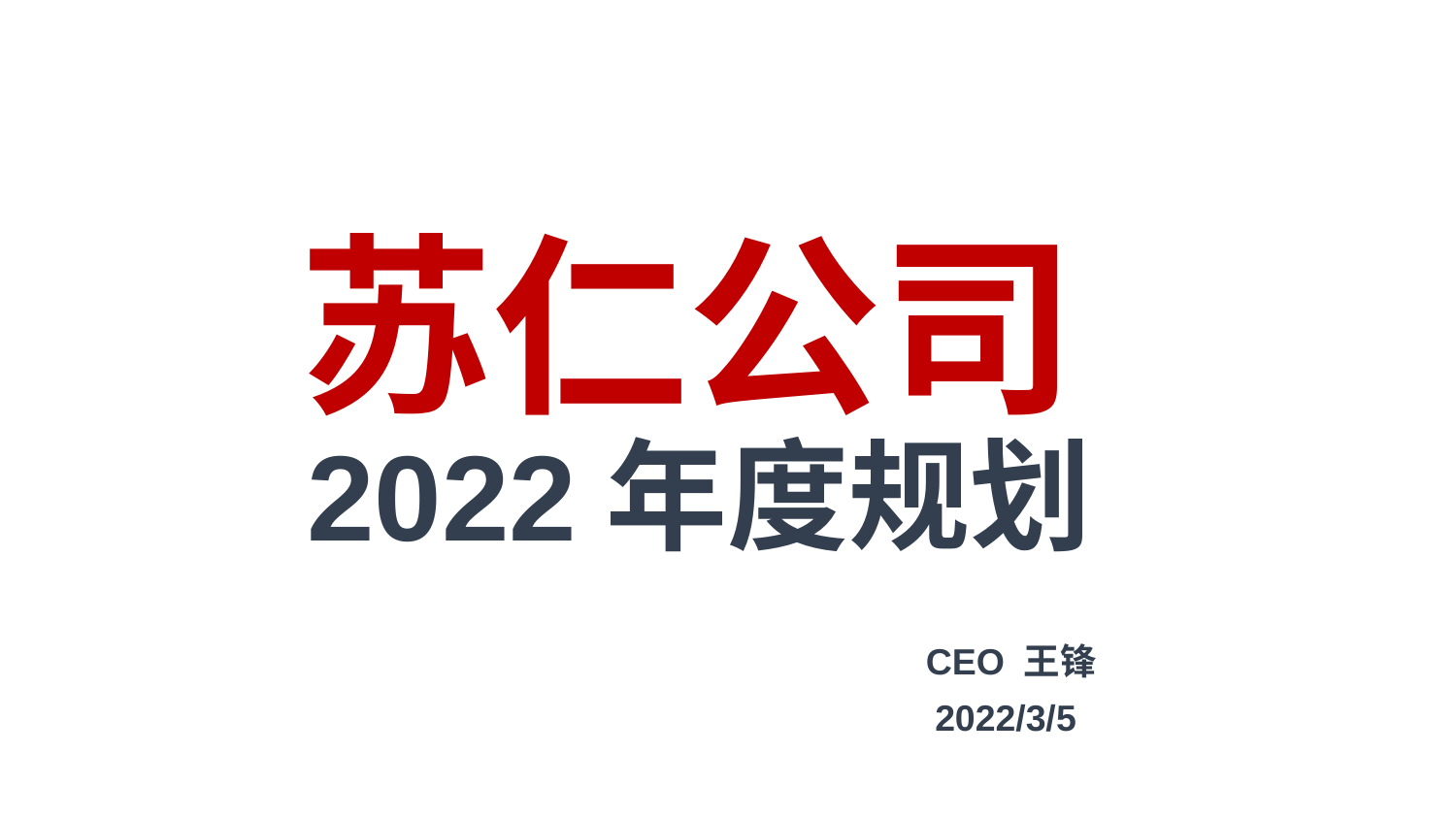

苏仁公司
2022年度规划
报告部门： CEO
报告时间： 2022-01-22

CEO 王锋
2022/3/5